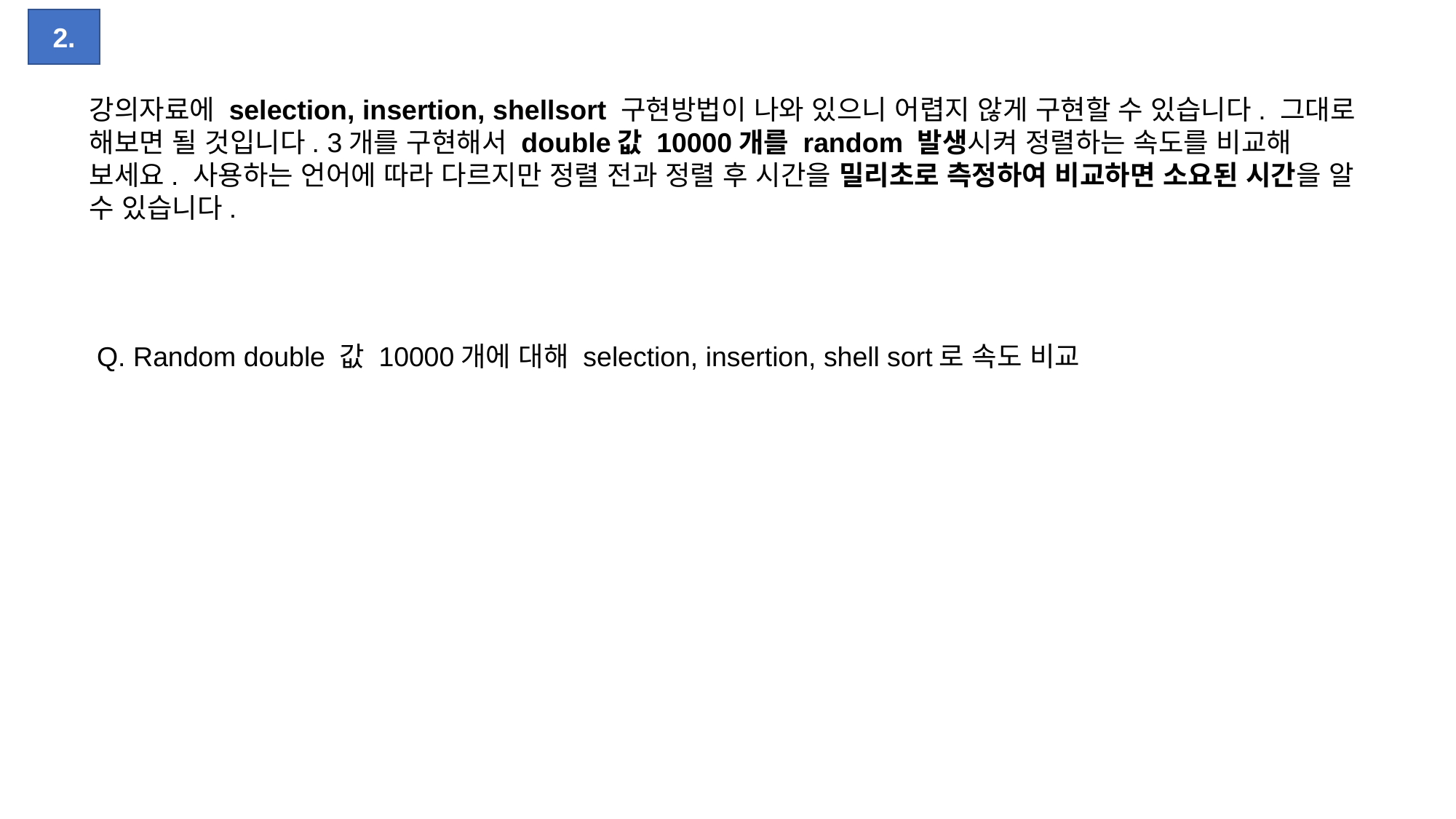

2.
강의자료에 selection, insertion, shellsort 구현방법이 나와 있으니 어렵지 않게 구현할 수 있습니다. 그대로 해보면 될 것입니다. 3개를 구현해서 double값 10000개를 random 발생시켜 정렬하는 속도를 비교해 보세요. 사용하는 언어에 따라 다르지만 정렬 전과 정렬 후 시간을 밀리초로 측정하여 비교하면 소요된 시간을 알 수 있습니다.

 Q. Random double 값 10000개에 대해 selection, insertion, shell sort로 속도 비교